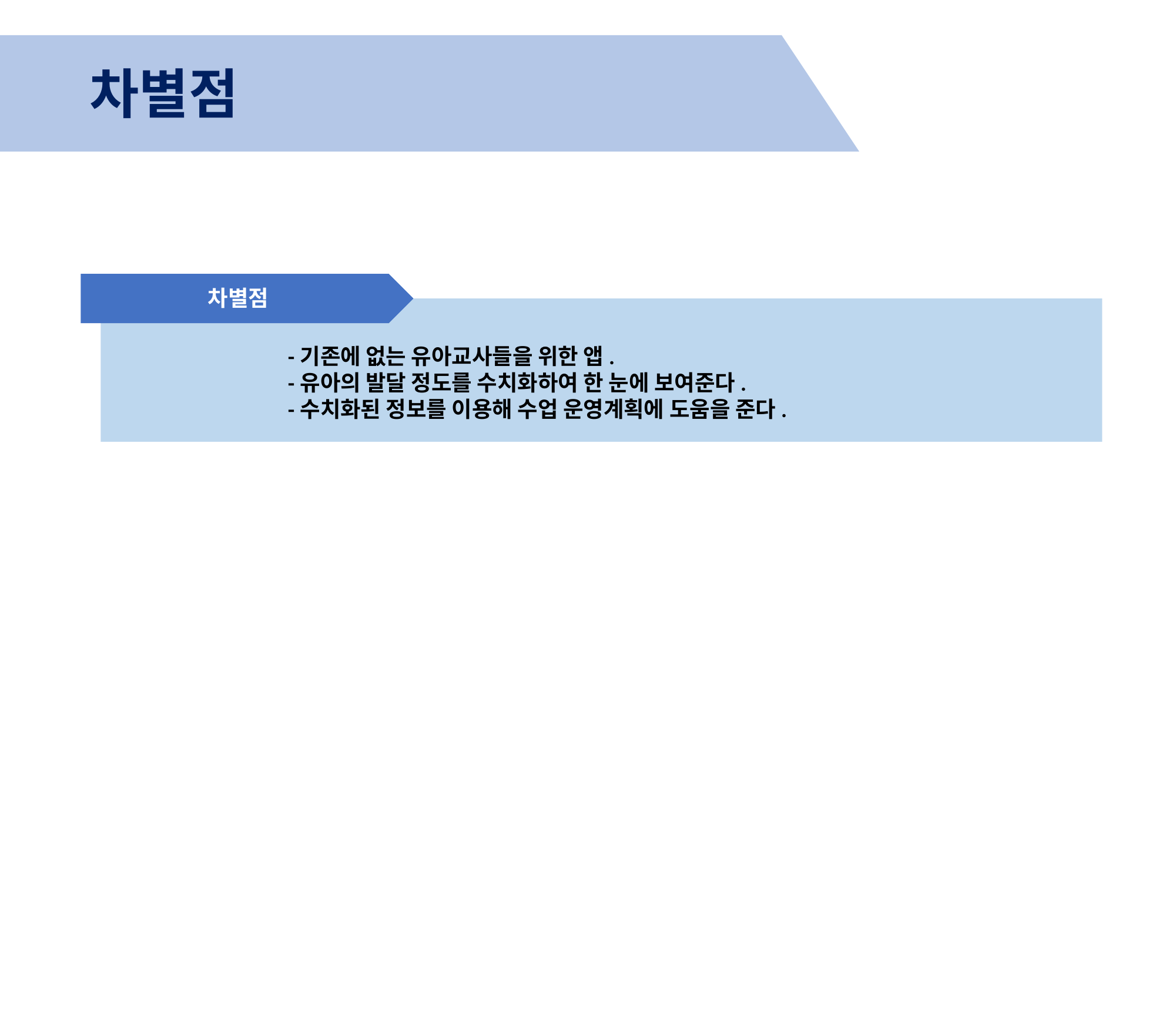

# 차별점

차별점

-기존에 없는 유아교사들을 위한 앱.
-유아의 발달 정도를 수치화하여 한 눈에 보여준다.
-수치화된 정보를 이용해 수업 운영계획에 도움을 준다.